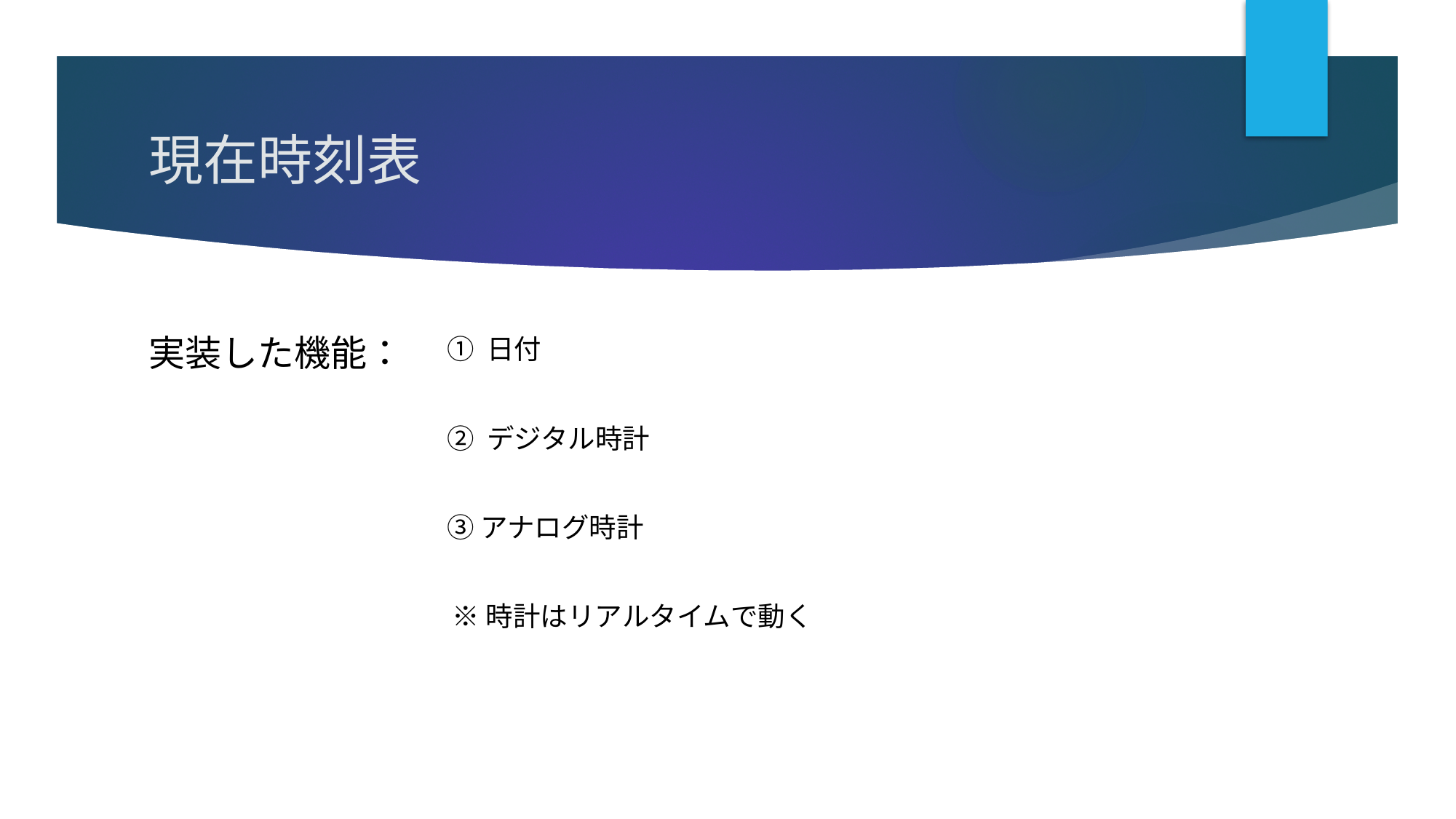

# 現在時刻表
実装した機能：
① 日付
② デジタル時計
③アナログ時計
※時計はリアルタイムで動く